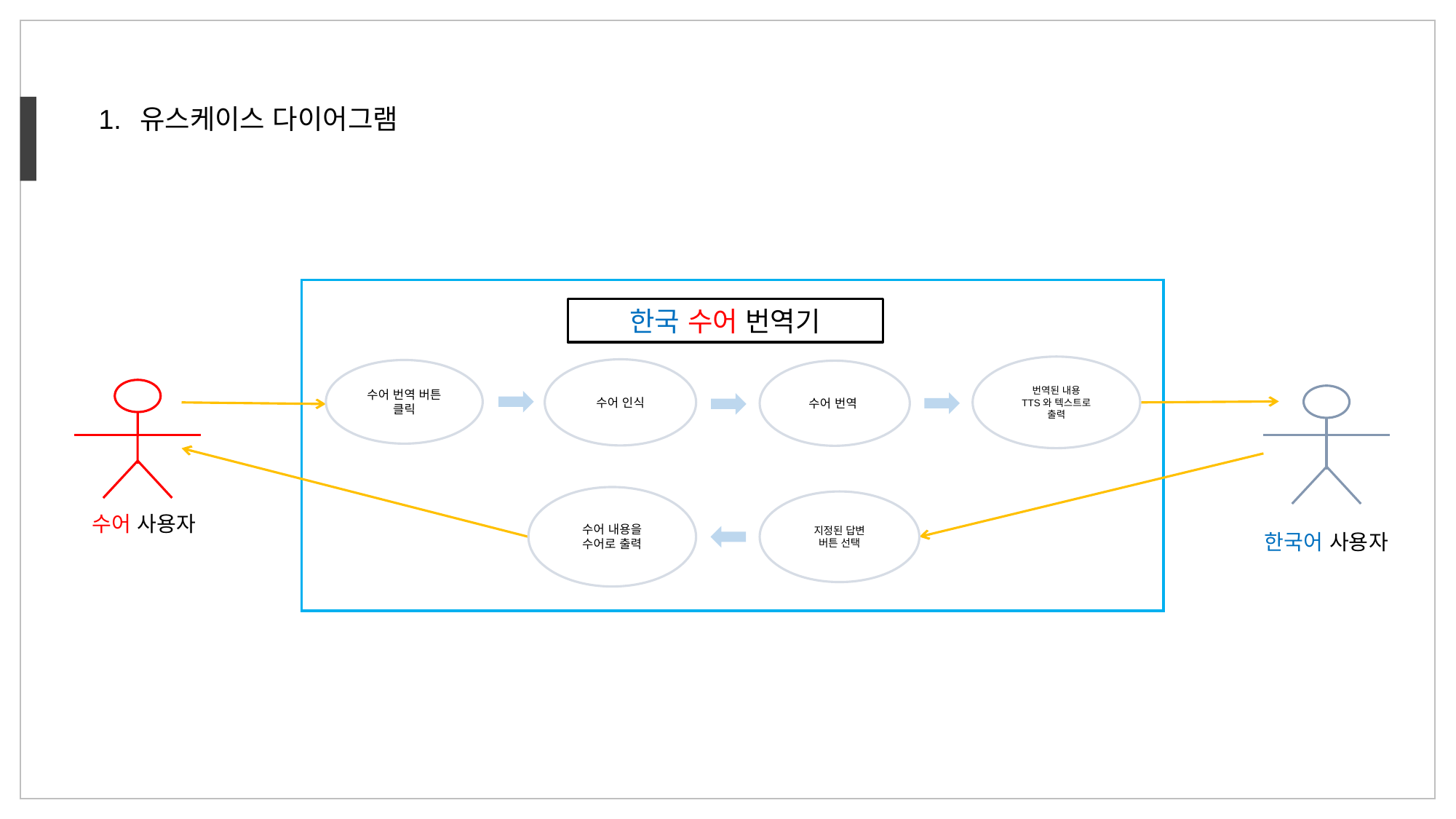

유스케이스 다이어그램
ㄹ
한국 수어 번역기
번역된 내용
TTS와 텍스트로
출력
수어 인식
수어 번역 버튼 클릭
수어 번역

수어 내용을 수어로 출력
지정된 답변
버튼 선택
수어 사용자
한국어 사용자